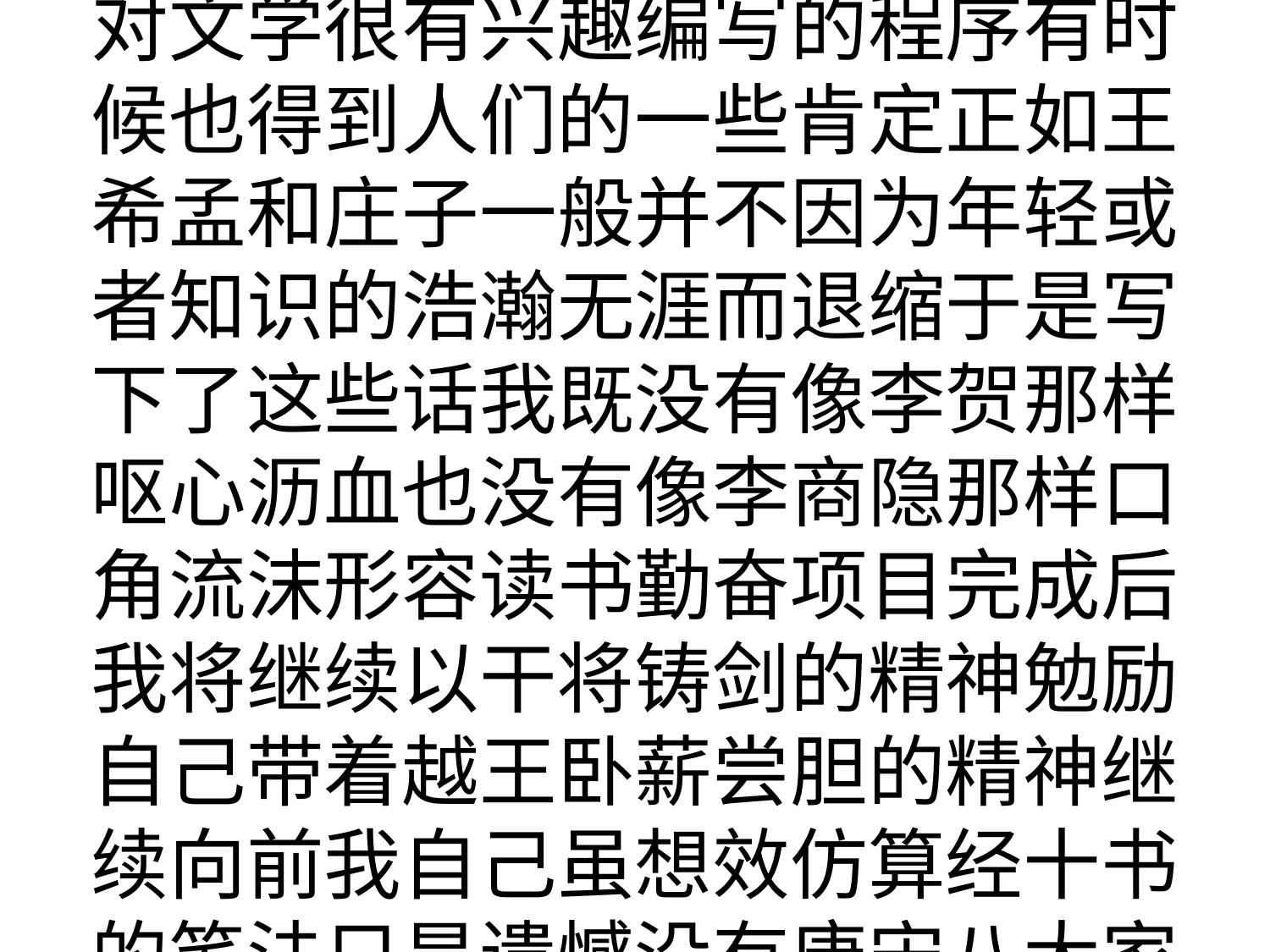

# 在尧舜时代人们使用结绳和数手指来计算当时怎么能够预料到几百代人之后计算机的巧妙呢计算机比鲁班公输盘的木鸢更加精巧比诸葛亮武侯的木牛流马更好此外编程语言数量众多如同天官书记录的星宿一般多又比山海经中记录的飞禽走兽还要奇特Go鼠Rust蟹Ruby鑽Fishshell鱼因速度而出名Python蛇Php象Perl骆和JavaScript犀则各有独特之处我这才理解到为什么鬼会夜哭天上会下粟雨但以往从未有人使用过文言文进行编程这并不是传承文脉保护文心的好方法所以我才产生了用文言文编程的想法我目前还太年轻读过的书也没有破万卷如今身处遥远的国家美国也很久没有接触中文了但是我一直对文学很有兴趣编写的程序有时候也得到人们的一些肯定正如王希孟和庄子一般并不因为年轻或者知识的浩瀚无涯而退缩于是写下了这些话我既没有像李贺那样呕心沥血也没有像李商隐那样口角流沫形容读书勤奋项目完成后我将继续以干将铸剑的精神勉励自己带着越王卧薪尝胆的精神继续向前我自己虽想效仿算经十书的笔法只是遗憾没有唐宋八大家那样淋漓的文笔正如庾信在哀江南赋所写陆机听了心甘情愿地拍掌张衡见了将轻视它也是理所当然意指如果被人嘲笑也是理所当然我不会太过介意尽管这项目只有覆瓮的价值一点微小的工作但是还有完善的空间虽然没有像吕不韦那样有一字千金的本钱但是我对交流的渴望是一样的这也正是开源的精神内核我们以此互相勉励吧